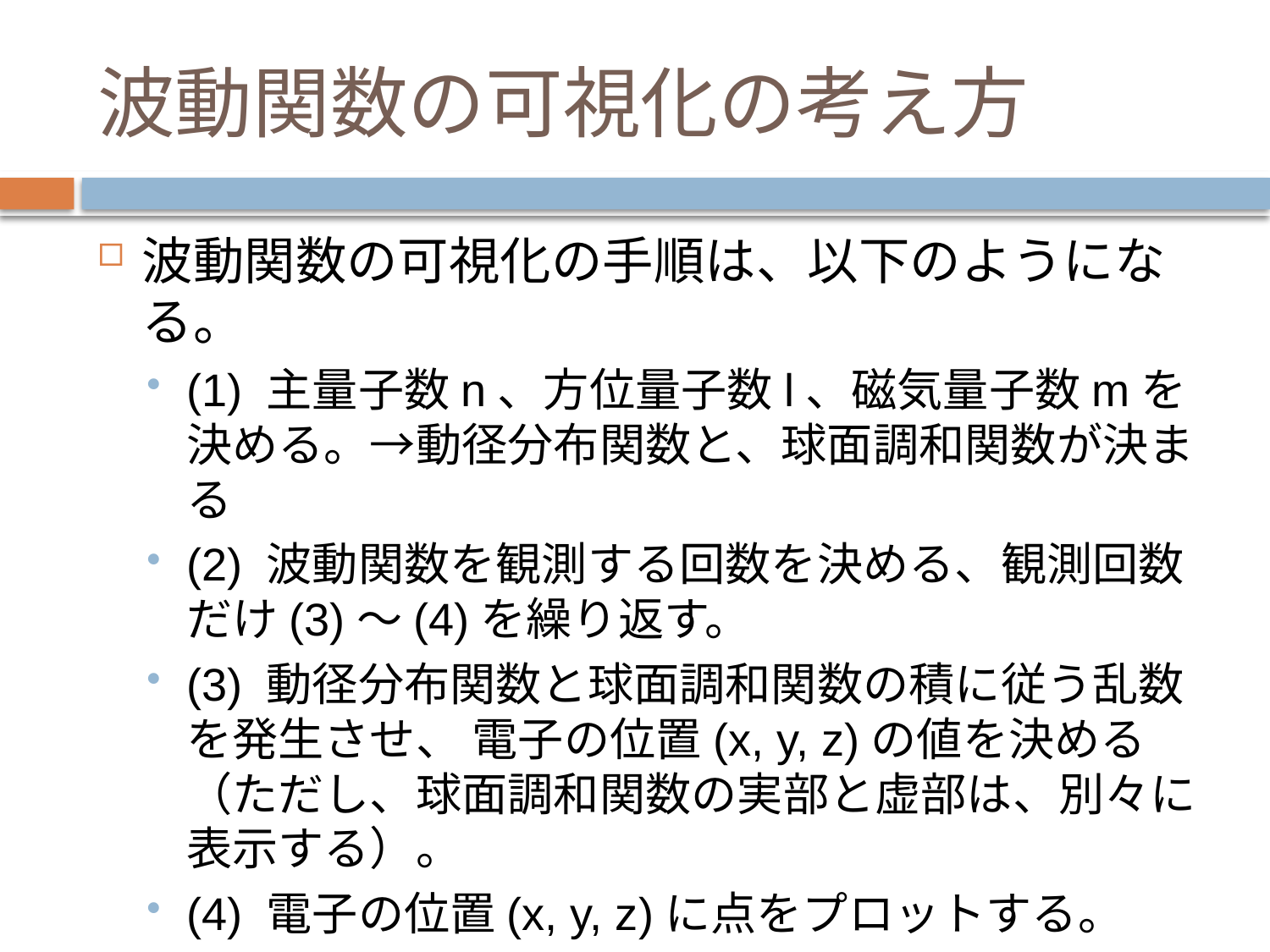

# 波動関数の可視化の考え方
波動関数の可視化の手順は、以下のようになる。
(1) 主量子数n、方位量子数l、磁気量子数mを決める。→動径分布関数と、球面調和関数が決まる
(2) 波動関数を観測する回数を決める、観測回数だけ(3)～(4)を繰り返す。
(3) 動径分布関数と球面調和関数の積に従う乱数を発生させ、 電子の位置(x, y, z)の値を決める（ただし、球面調和関数の実部と虚部は、別々に表示する）。
(4) 電子の位置(x, y, z)に点をプロットする。